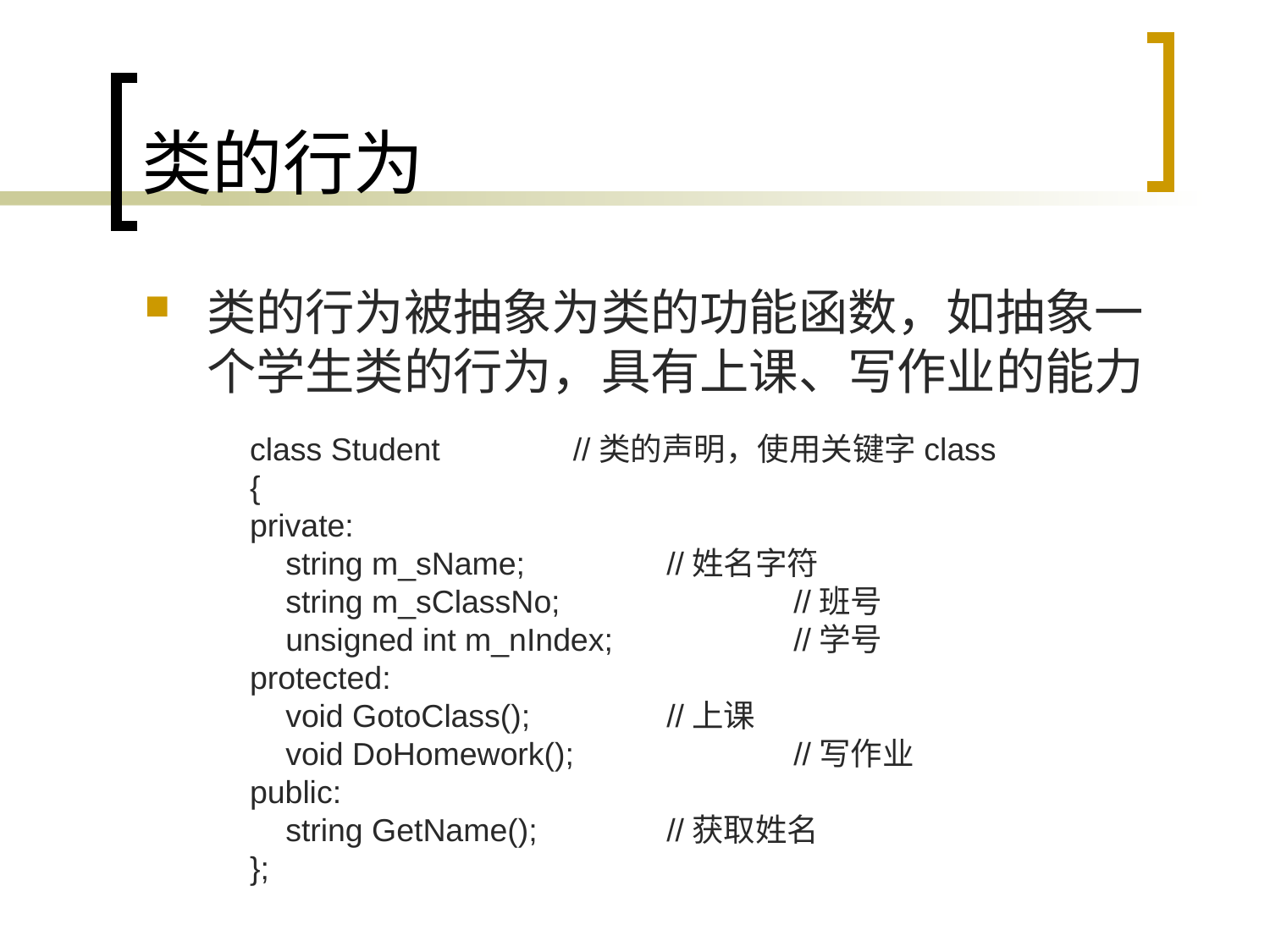

# 类的行为
类的行为被抽象为类的功能函数，如抽象一个学生类的行为，具有上课、写作业的能力
class Student               //类的声明，使用关键字class
{
private:
	string m_sName;		//姓名字符
	string m_sClassNo;		//班号
	unsigned int m_nIndex;		//学号
protected:
	void GotoClass();		//上课
	void DoHomework();		//写作业
public:
	string GetName();		//获取姓名
};